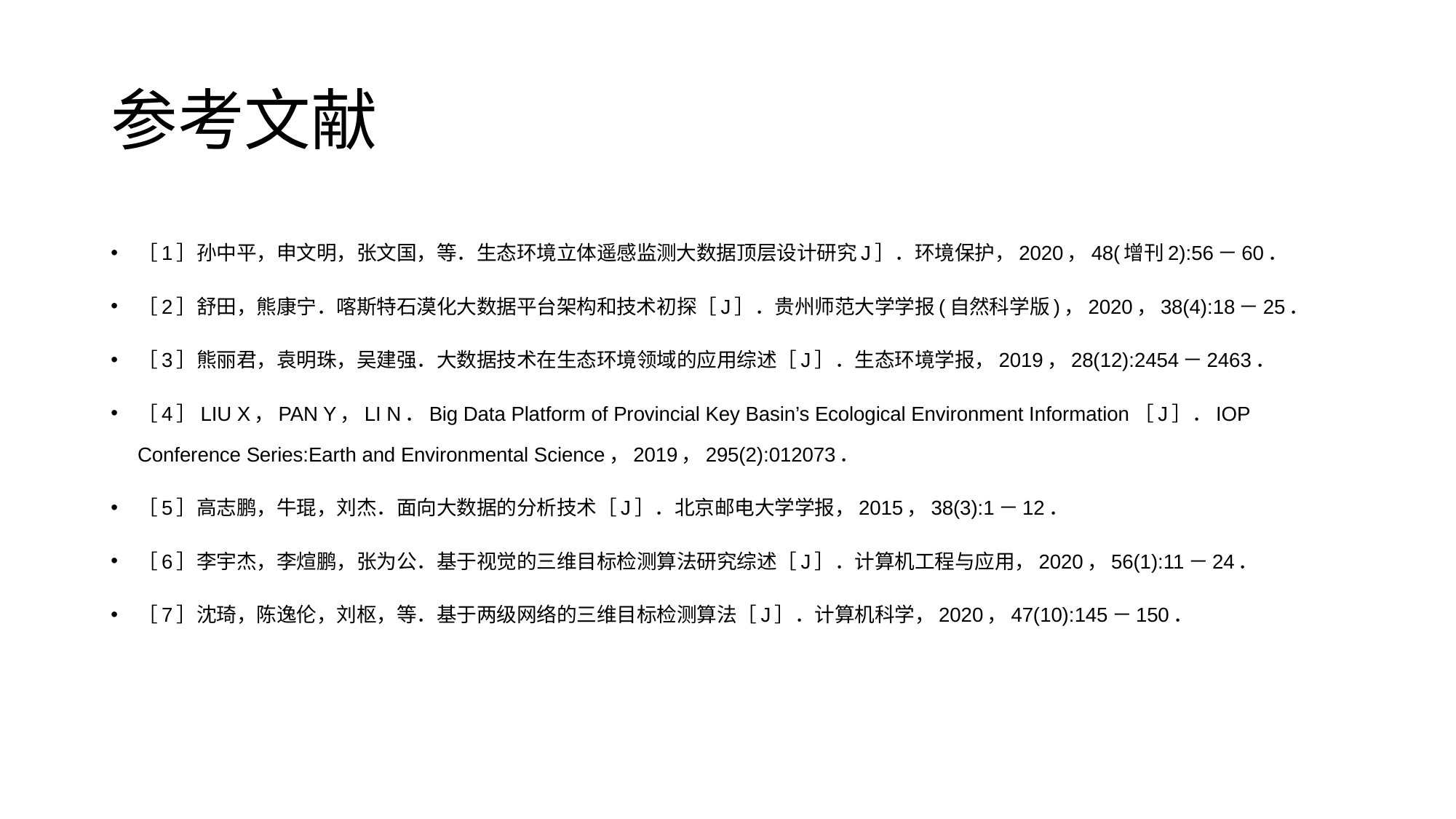

# 参考文献
［1］孙中平，申文明，张文国，等．生态环境立体遥感监测大数据顶层设计研究J］．环境保护，2020，48(增刊2):56－60．
［2］舒田，熊康宁．喀斯特石漠化大数据平台架构和技术初探［J］．贵州师范大学学报(自然科学版)，2020，38(4):18－25．
［3］熊丽君，袁明珠，吴建强．大数据技术在生态环境领域的应用综述［J］．生态环境学报，2019，28(12):2454－2463．
［4］LIU X，PAN Y，LI N．Big Data Platform of Provincial Key Basin’s Ecological Environment Information［J］．IOP Conference Series:Earth and Environmental Science，2019，295(2):012073．
［5］高志鹏，牛琨，刘杰．面向大数据的分析技术［J］．北京邮电大学学报，2015，38(3):1－12．
［6］李宇杰，李煊鹏，张为公．基于视觉的三维目标检测算法研究综述［J］．计算机工程与应用，2020，56(1):11－24．
［7］沈琦，陈逸伦，刘枢，等．基于两级网络的三维目标检测算法［J］．计算机科学，2020，47(10):145－150．